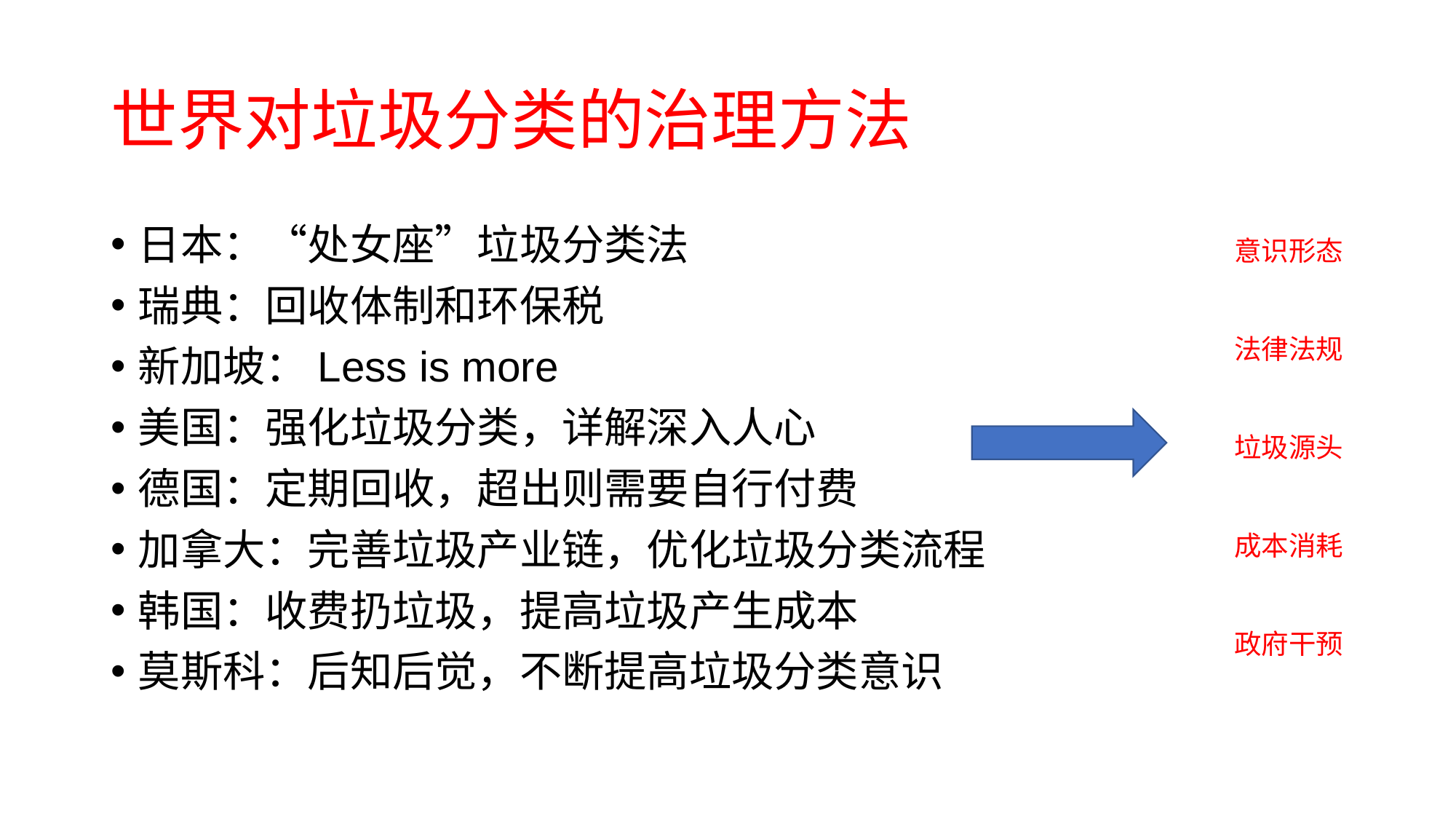

# 世界对垃圾分类的治理方法
日本：“处女座”垃圾分类法
瑞典：回收体制和环保税
新加坡：Less is more
美国：强化垃圾分类，详解深入人心
德国：定期回收，超出则需要自行付费
加拿大：完善垃圾产业链，优化垃圾分类流程
韩国：收费扔垃圾，提高垃圾产生成本
莫斯科：后知后觉，不断提高垃圾分类意识
意识形态

法律法规

垃圾源头

成本消耗

政府干预